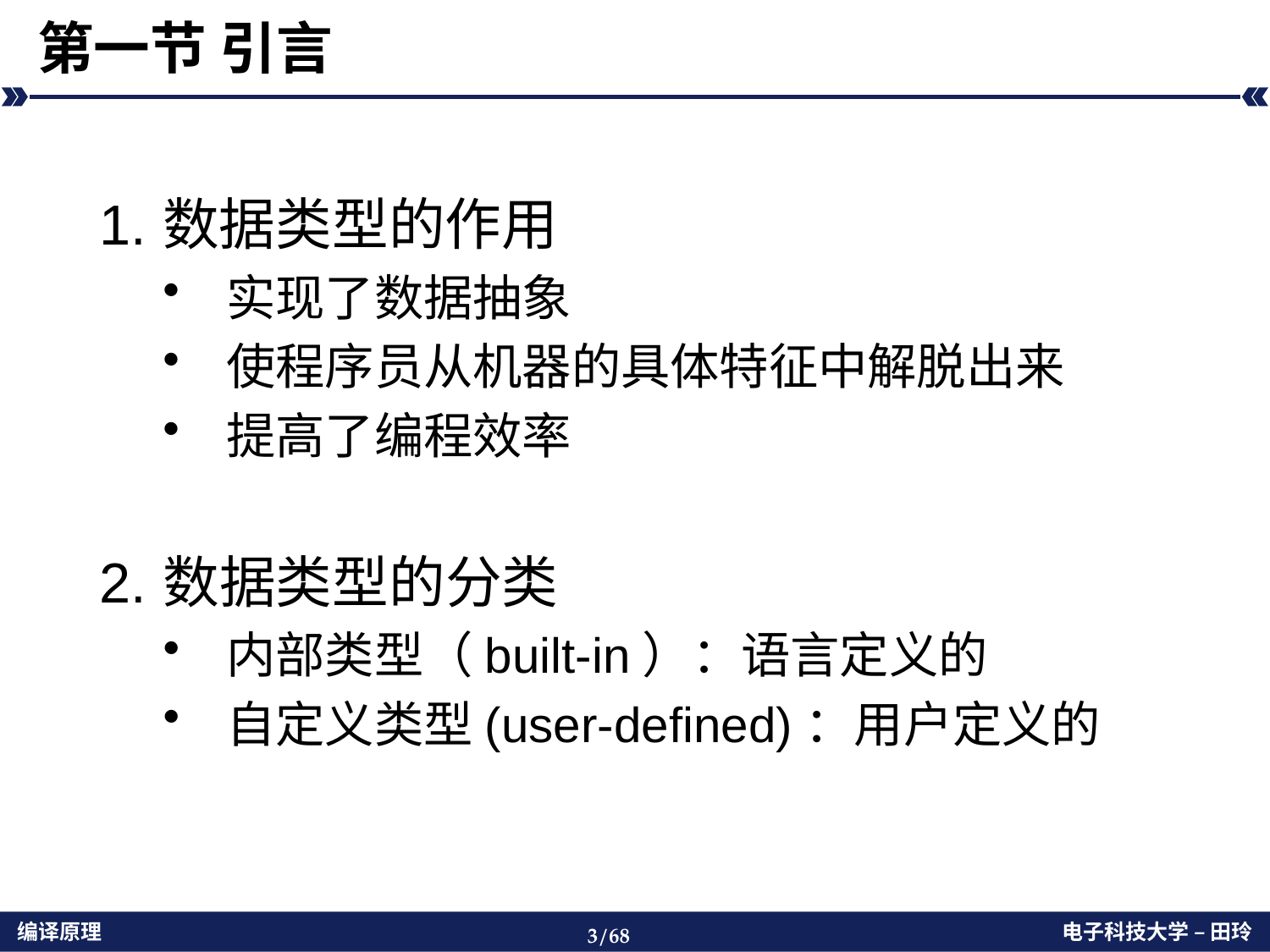

# 第一节 引言
数据类型的作用
实现了数据抽象
使程序员从机器的具体特征中解脱出来
提高了编程效率
数据类型的分类
内部类型（built-in）：语言定义的
自定义类型(user-defined)：用户定义的